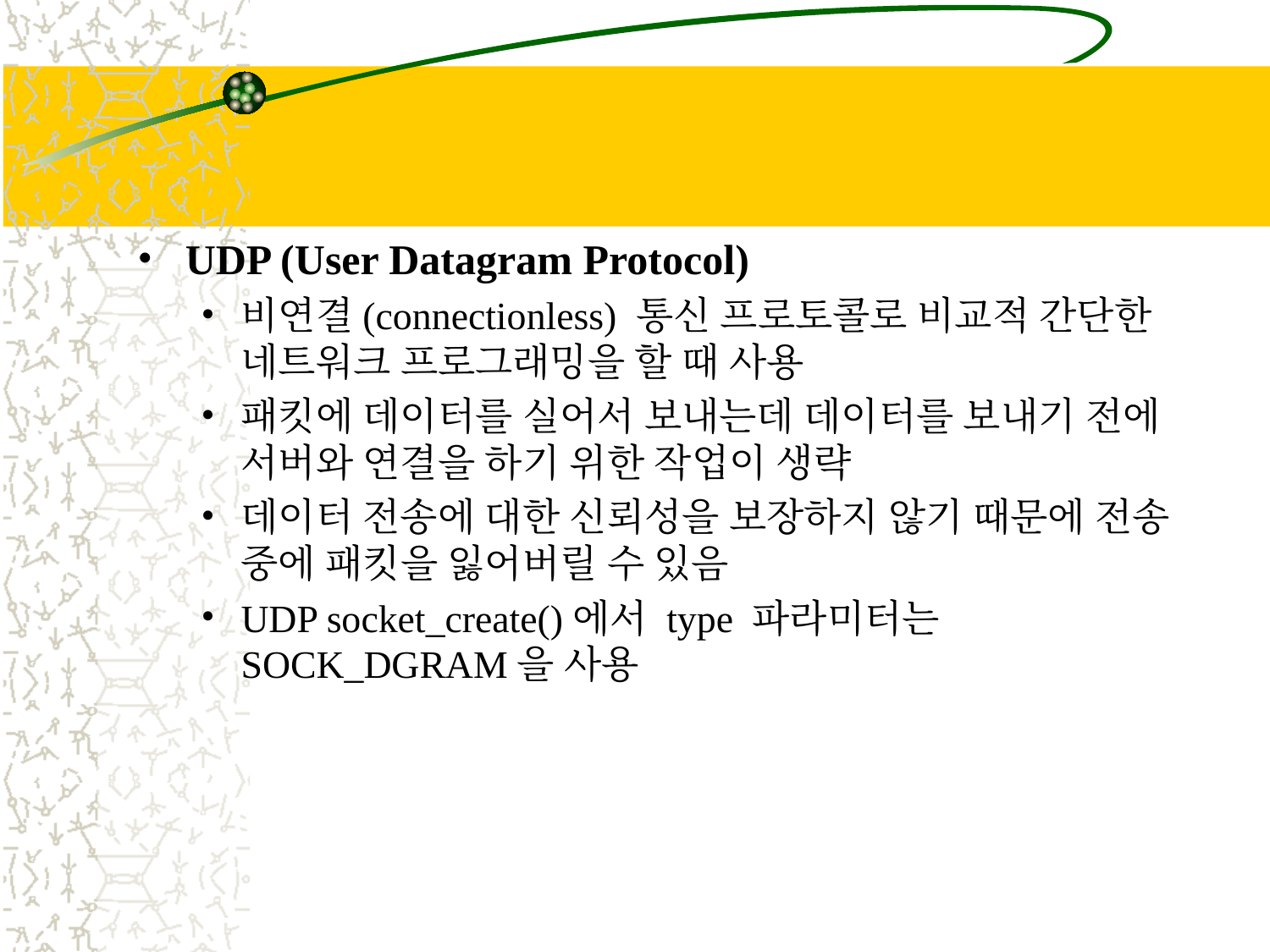

#
UDP (User Datagram Protocol)
비연결(connectionless) 통신 프로토콜로 비교적 간단한 네트워크 프로그래밍을 할 때 사용
패킷에 데이터를 실어서 보내는데 데이터를 보내기 전에 서버와 연결을 하기 위한 작업이 생략
데이터 전송에 대한 신뢰성을 보장하지 않기 때문에 전송 중에 패킷을 잃어버릴 수 있음
UDP socket_create()에서 type 파라미터는 SOCK_DGRAM을 사용